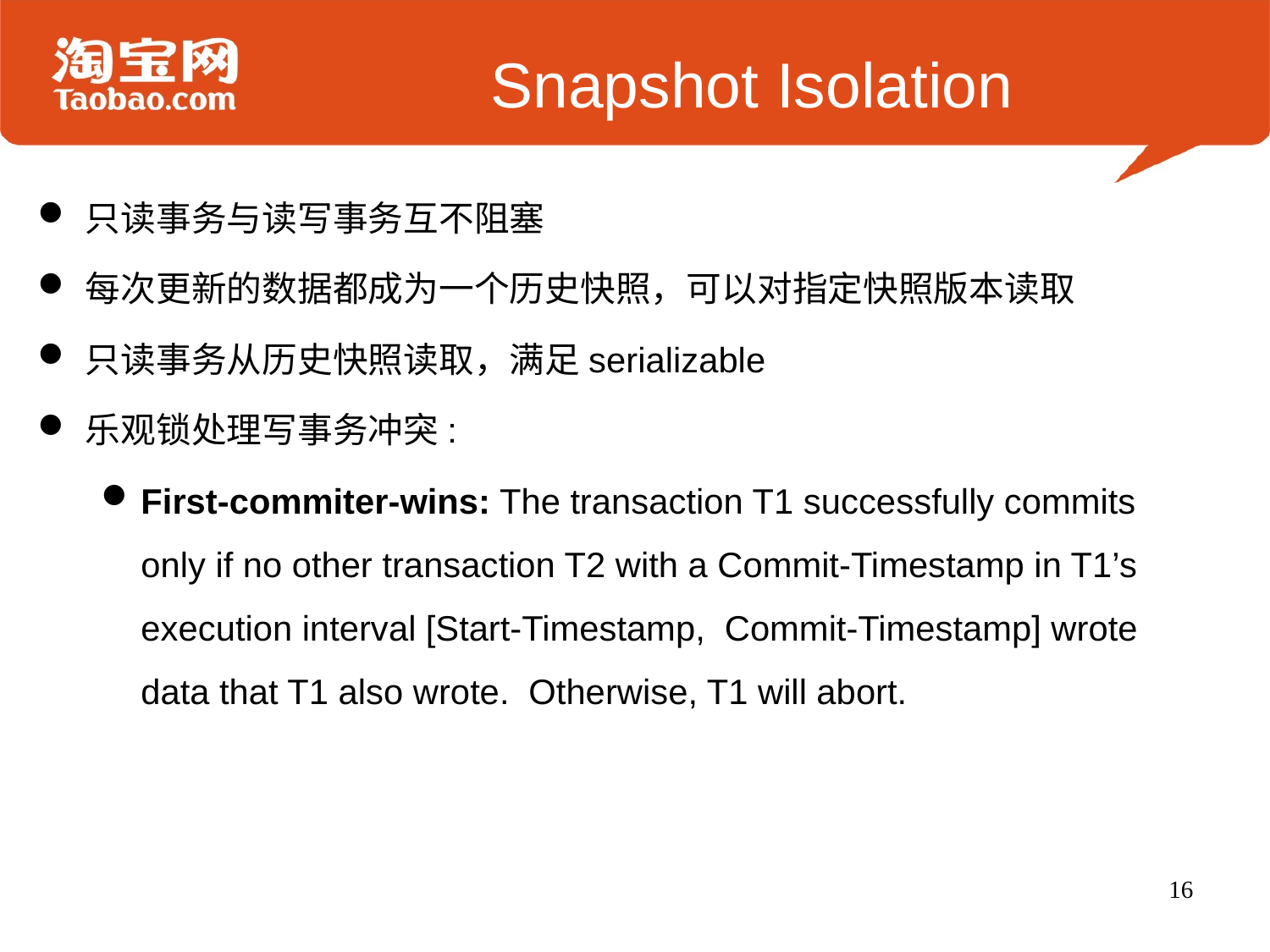

# Snapshot Isolation
只读事务与读写事务互不阻塞
每次更新的数据都成为一个历史快照，可以对指定快照版本读取
只读事务从历史快照读取，满足serializable
乐观锁处理写事务冲突:
First-commiter-wins: The transaction T1 successfully commits only if no other transaction T2 with a Commit-Timestamp in T1’s  execution interval [Start-Timestamp,  Commit-Timestamp] wrote data that T1 also wrote.  Otherwise, T1 will abort.

16